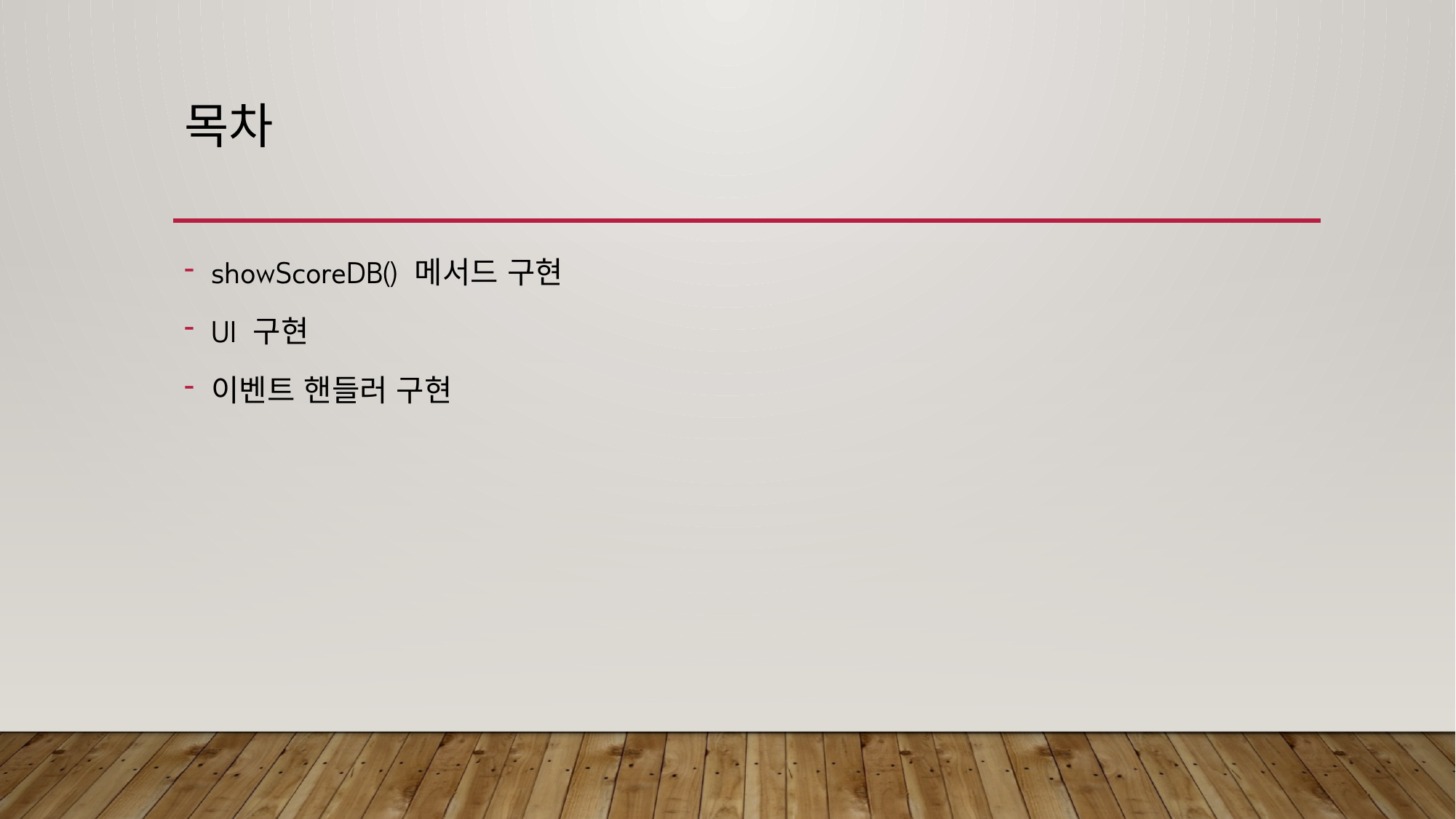

# 목차
showScoreDB() 메서드 구현
UI 구현
이벤트 핸들러 구현